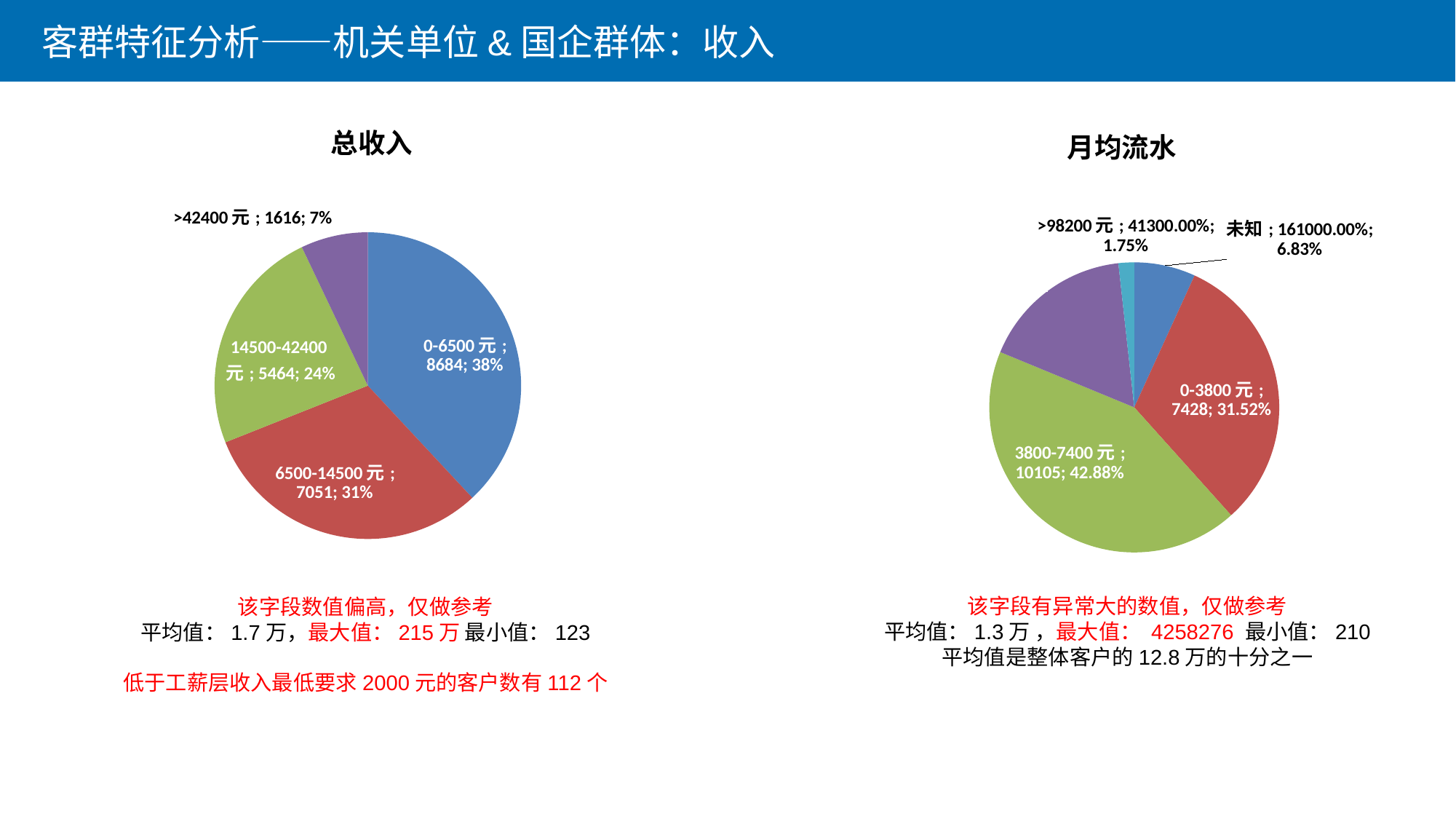

客群特征分析——机关单位&国企群体：收入
总收入
月均流水

### Chart

| Category |  |
|---|---|
| 0-6500元 | 8684.0 |
| 6500-14500元 | 7051.0 |
| 14500-42400元 | 5464.0 |
| >42400元 | 1616.0 |

### Chart

| Category |  |
|---|---|
| 未知 | 1610.0 |
| 0-3800元 | 7428.0 |
| 3800-7400元 | 10105.0 |
| 7400-98200元 | 4011.0 |
| >98200元 | 413.0 |
该字段有异常大的数值，仅做参考
平均值：1.3万 ，最大值： 4258276 最小值：210
平均值是整体客户的12.8万的十分之一
该字段数值偏高，仅做参考
平均值：1.7万，最大值：215万 最小值：123

低于工薪层收入最低要求2000元的客户数有112个